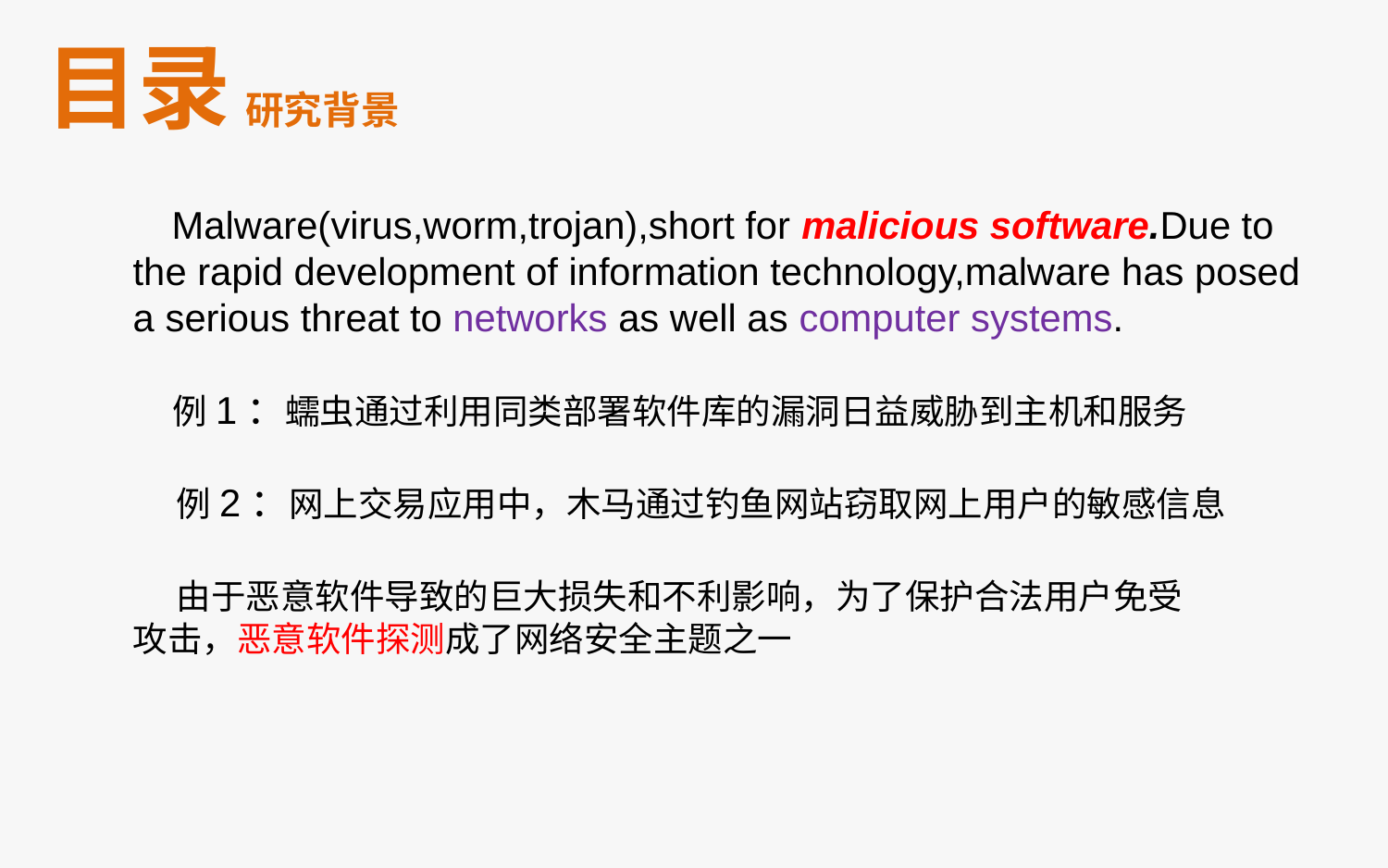

目录
研究背景

    Malware(virus,worm,trojan),short for malicious software.Due to the rapid development of information technology,malware has posed a serious threat to networks as well as computer systems.

    例1：蠕虫通过利用同类部署软件库的漏洞日益威胁到主机和服务

    例2：网上交易应用中，木马通过钓鱼网站窃取网上用户的敏感信息

    由于恶意软件导致的巨大损失和不利影响，为了保护合法用户免受
攻击，恶意软件探测成了网络安全主题之一